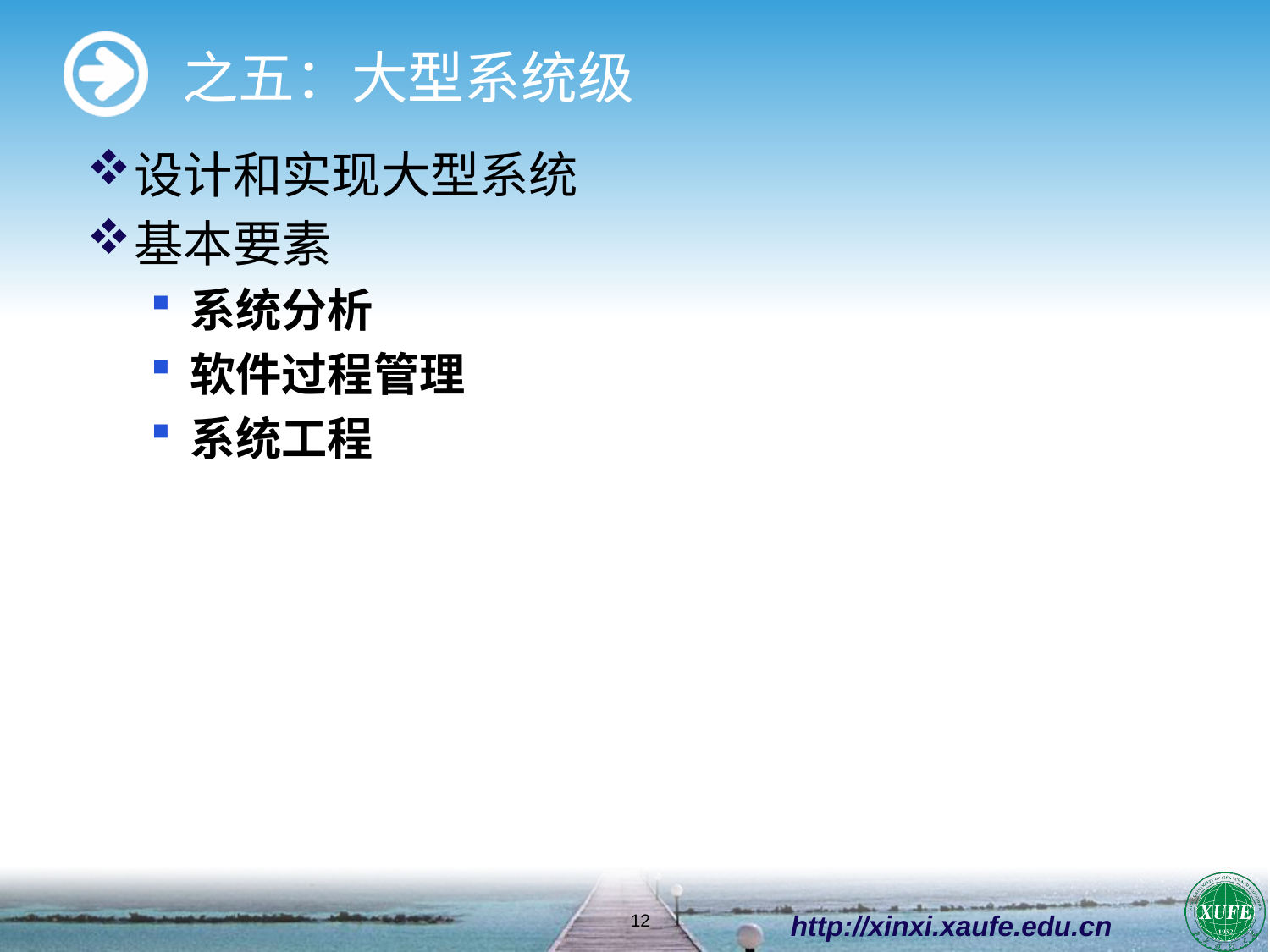

# 之五：大型系统级
设计和实现大型系统
基本要素
系统分析
软件过程管理
系统工程
http://xinxi.xaufe.edu.cn
12